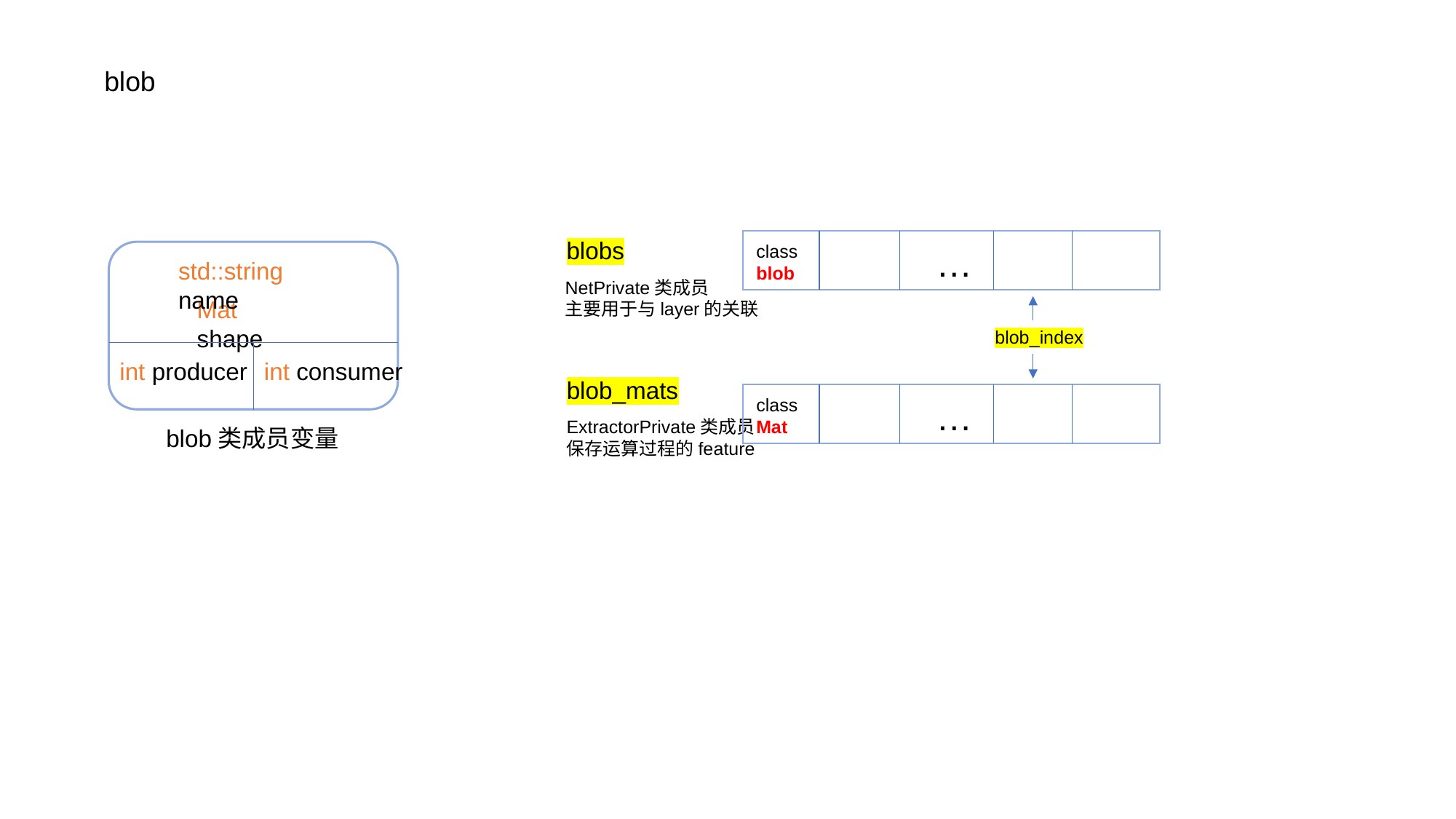

blob
blobs

class
blob
…
NetPrivate类成员
主要用于与layer的关联
blob_index
blob_mats

class
Mat
…
ExtractorPrivate类成员
保存运算过程的feature

std::string name
Mat shape
int consumer
int producer
blob类成员变量